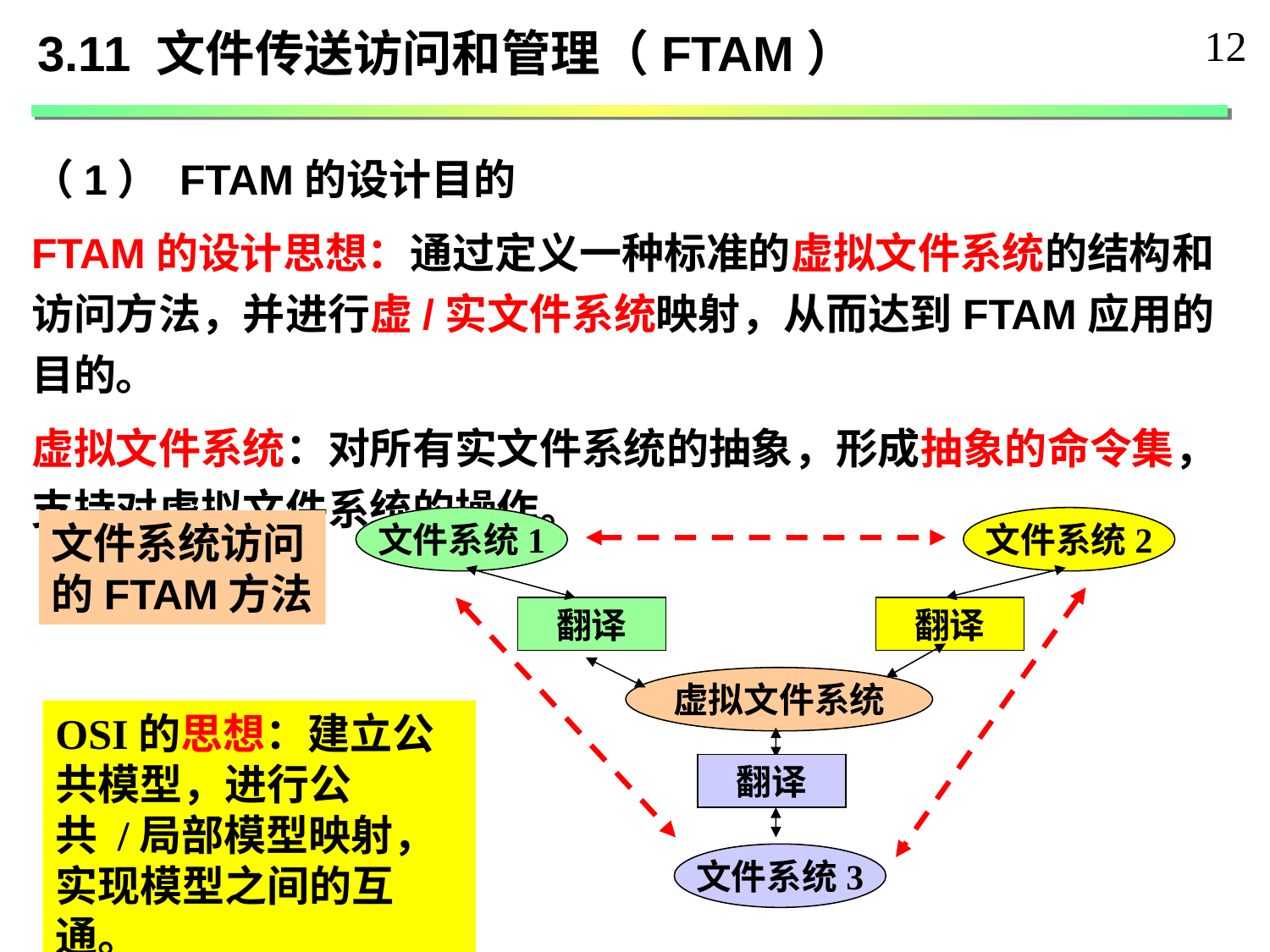

12
3.11 文件传送访问和管理（FTAM）

（1） FTAM的设计目的
FTAM的设计思想：通过定义一种标准的虚拟文件系统的结构和访问方法，并进行虚/实文件系统映射，从而达到FTAM应用的目的。
虚拟文件系统：对所有实文件系统的抽象，形成抽象的命令集，支持对虚拟文件系统的操作。
文件系统1
文件系统2
文件系统访问
的FTAM方法

翻译
翻译

虚拟文件系统
OSI的思想：建立公共模型，进行公共 /局部模型映射，实现模型之间的互通。

翻译

文件系统3